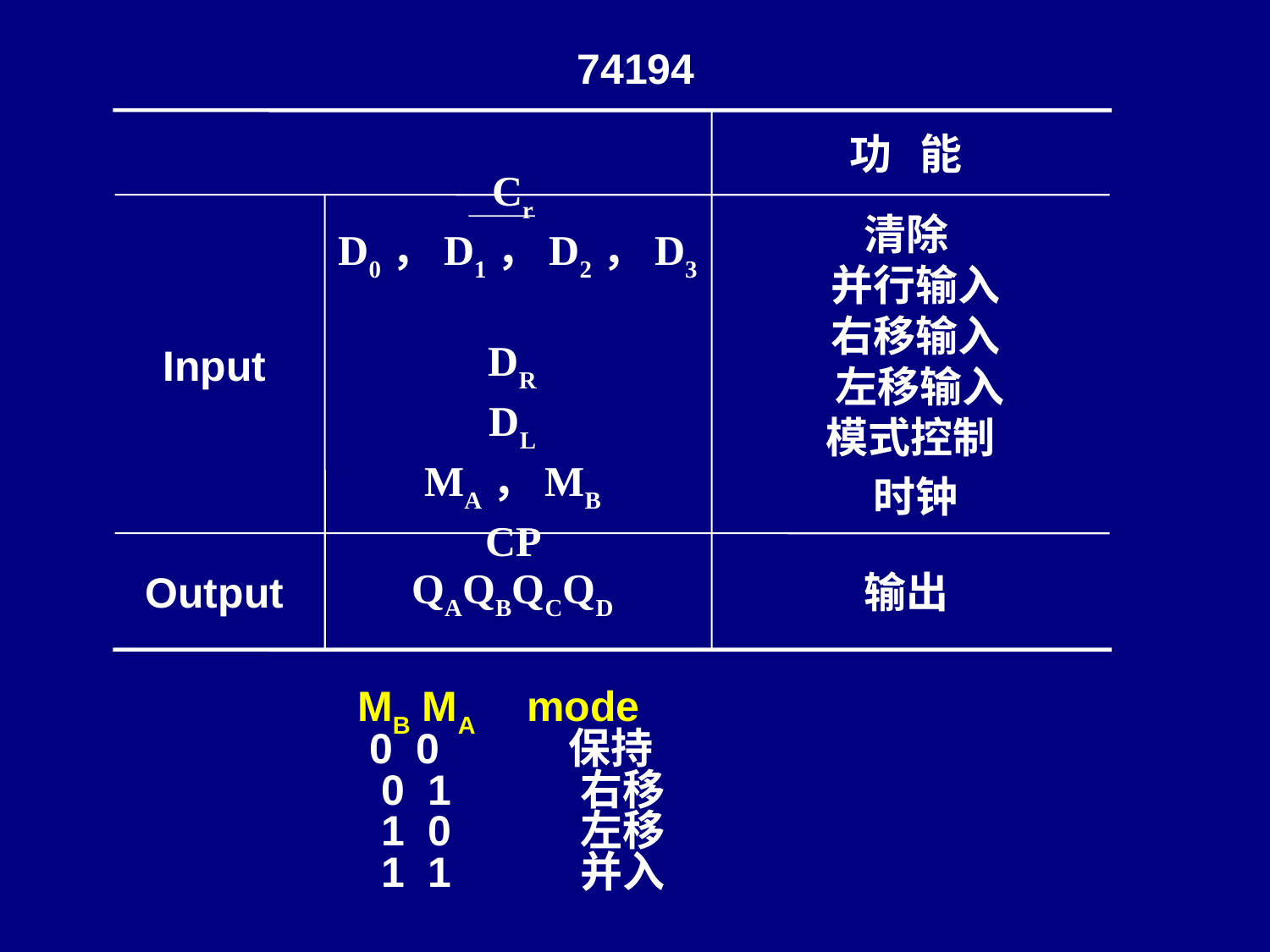

74194

功   能

Input

Cr
D0，D1，D2，D3
DR
DL
MA，MB
CP

清除
 并行输入
 右移输入
  左移输入
模式控制
 时钟
Output

QAQBQCQD
输出

MB MA       mode
 0  0          保持
  0  1          右移
  1  0          左移
  1  1          并入